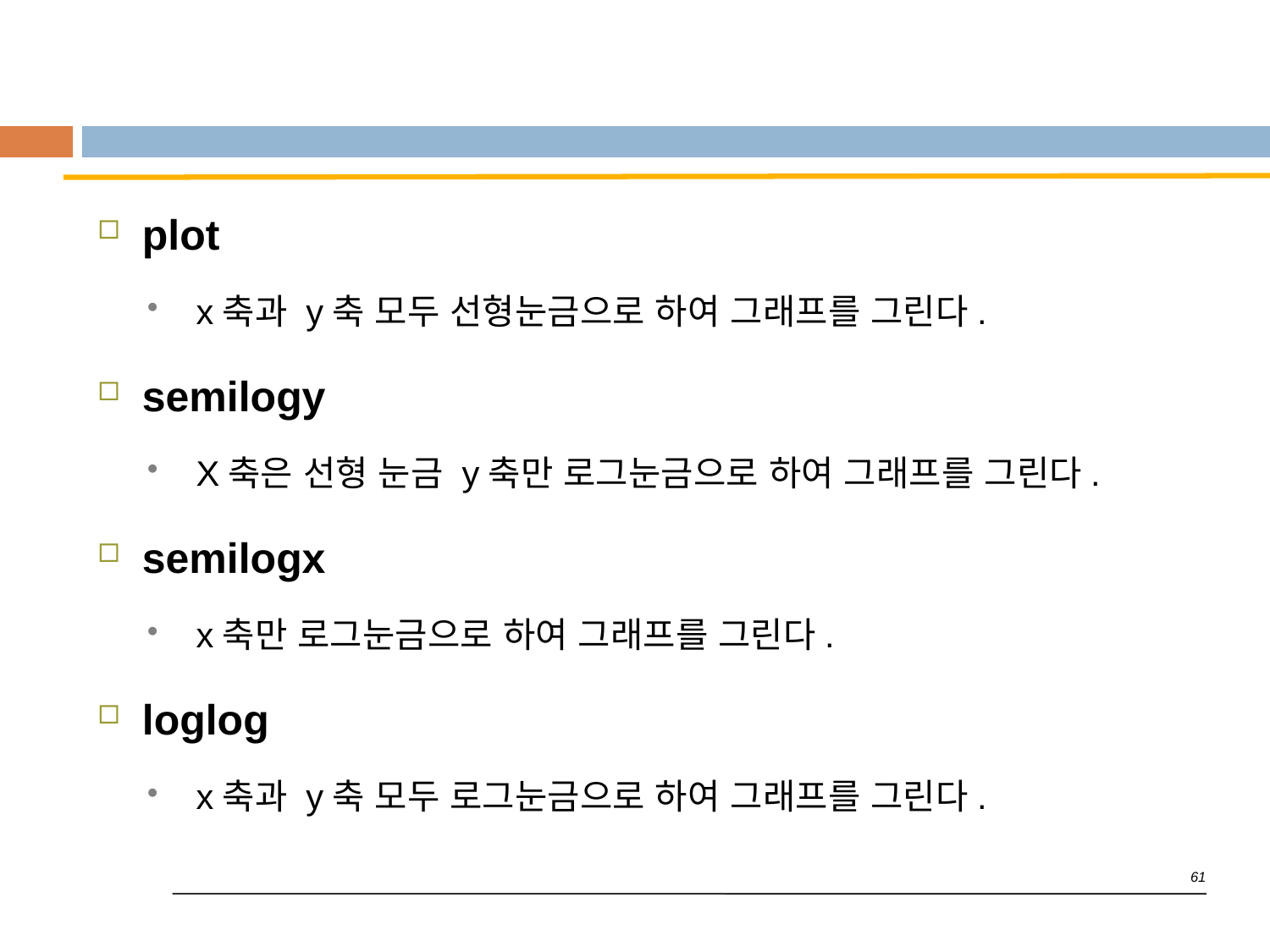

#
plot
x축과 y축 모두 선형눈금으로 하여 그래프를 그린다.
semilogy
X축은 선형 눈금 y축만 로그눈금으로 하여 그래프를 그린다.
semilogx
x축만 로그눈금으로 하여 그래프를 그린다.
loglog
x축과 y축 모두 로그눈금으로 하여 그래프를 그린다.

61